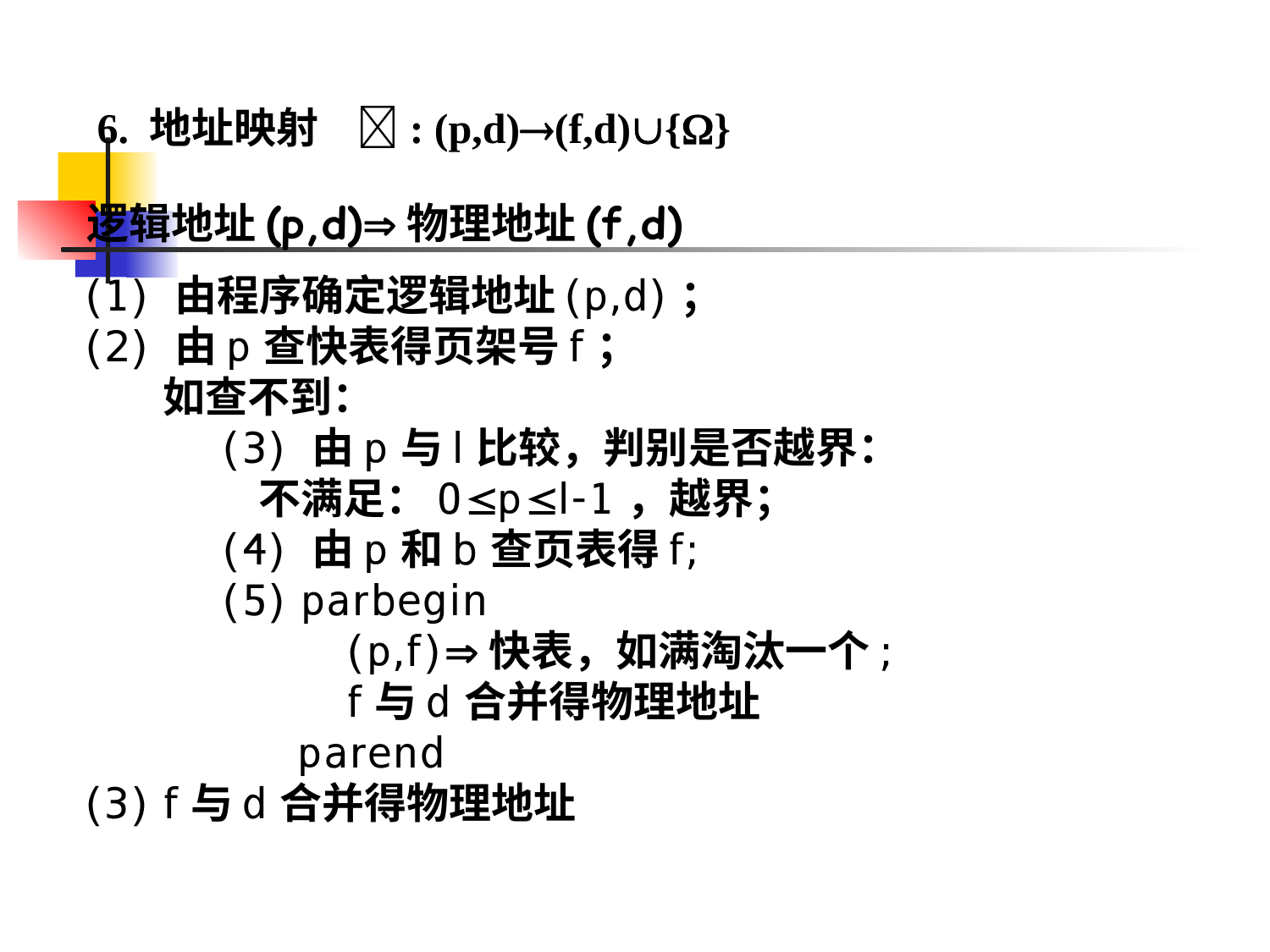

6. 地址映射    σ: (p,d)→(f,d)∪{Ω}
逻辑地址(p,d)⇒物理地址(f,d)
(1) 由程序确定逻辑地址(p,d)；
(2) 由p查快表得页架号f；
       如查不到：
           (3) 由p与l比较，判别是否越界：
                 不满足：0≤p≤l-1，越界；
           (4) 由p和b查页表得f;
           (5) parbegin
                     (p,f)⇒快表，如满淘汰一个;
                     f与d合并得物理地址
                 parend
(3) f与d合并得物理地址